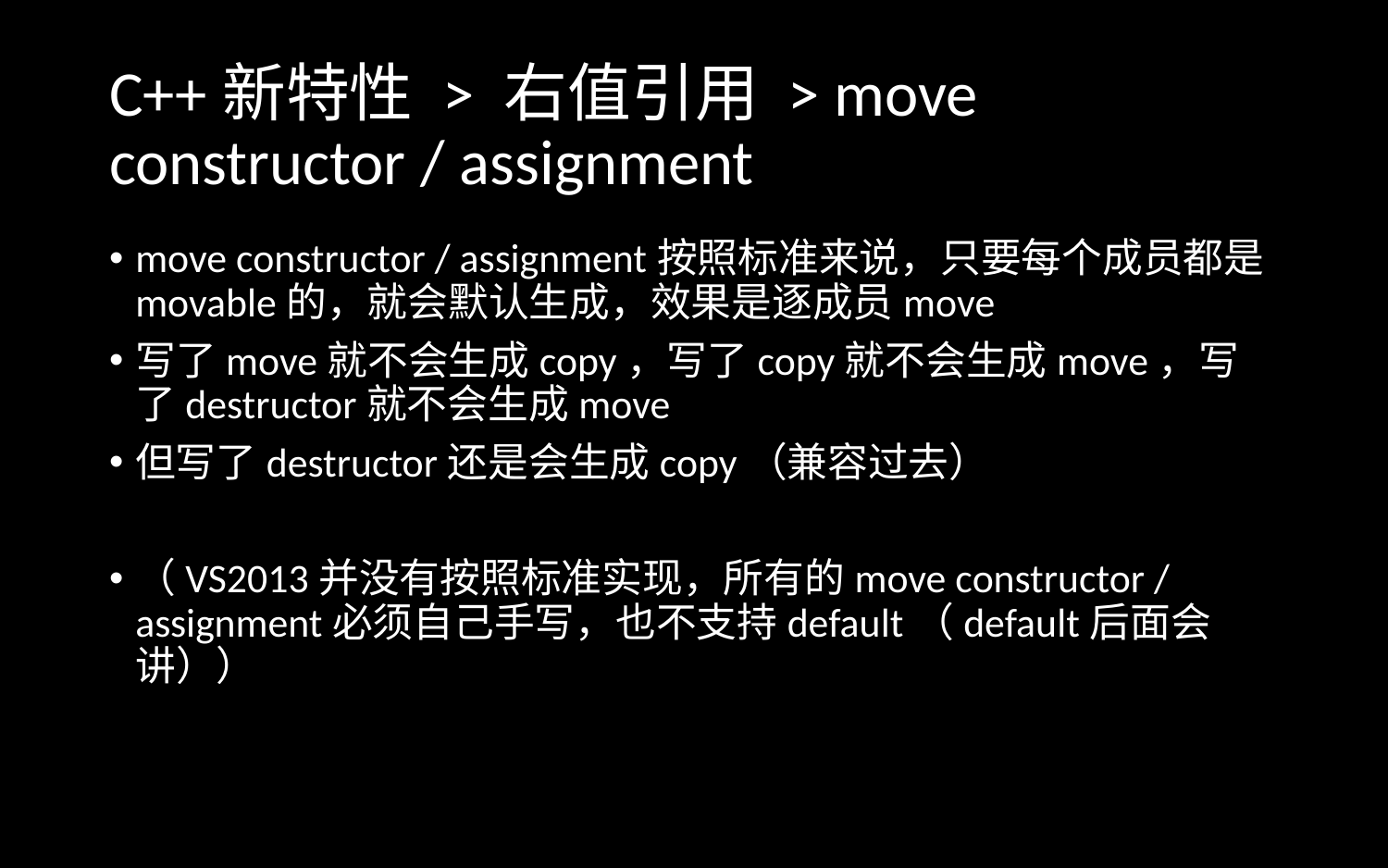

# C++新特性 > 右值引用 > move constructor / assignment
move constructor / assignment按照标准来说，只要每个成员都是movable的，就会默认生成，效果是逐成员move
写了move就不会生成copy，写了copy就不会生成move，写了destructor就不会生成move
但写了destructor还是会生成copy（兼容过去）

（VS2013并没有按照标准实现，所有的move constructor / assignment必须自己手写，也不支持default（default后面会讲））